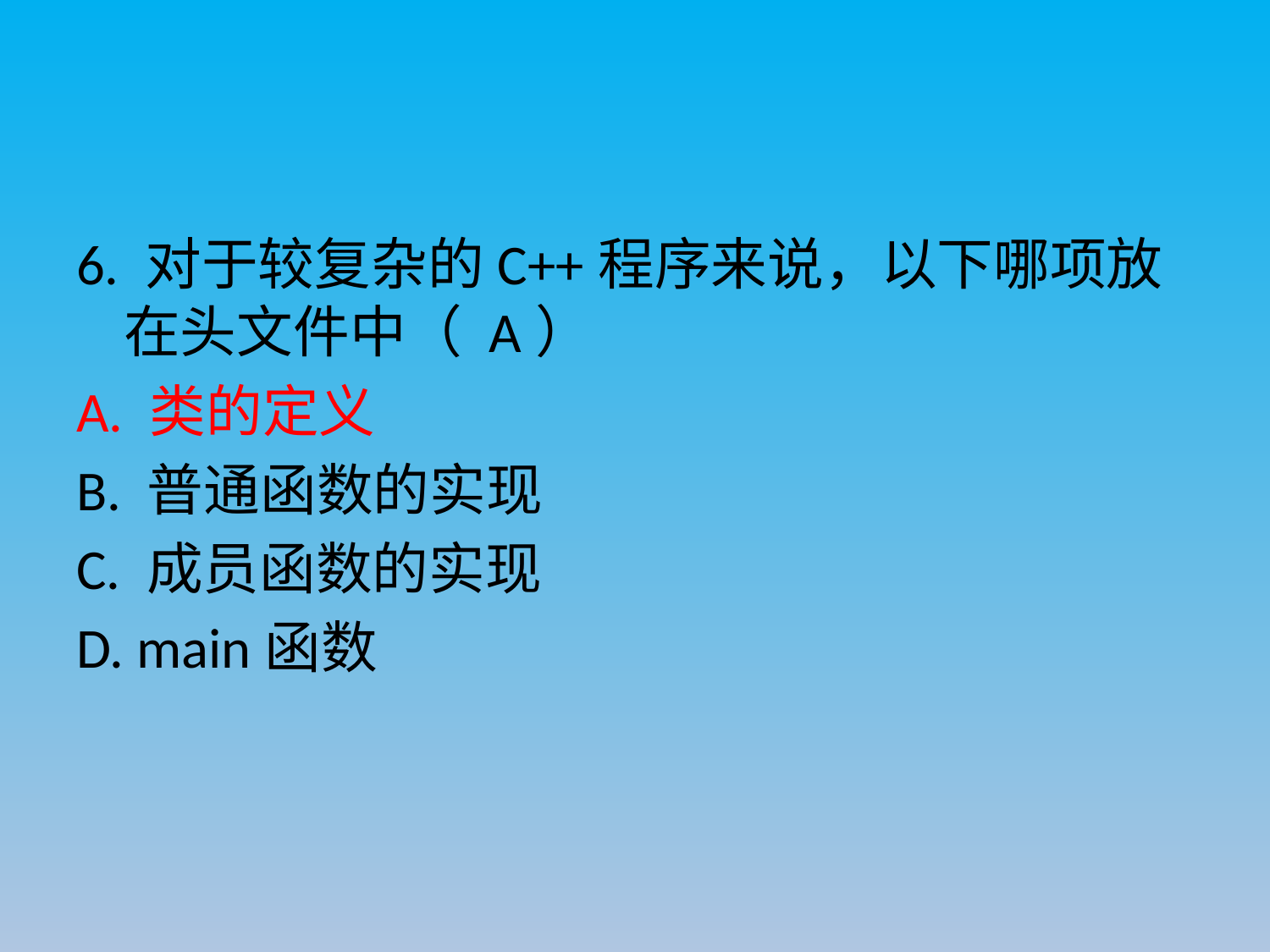

#
6. 对于较复杂的C++程序来说，以下哪项放在头文件中（ A）
A. 类的定义
B. 普通函数的实现
C. 成员函数的实现
D. main函数

12